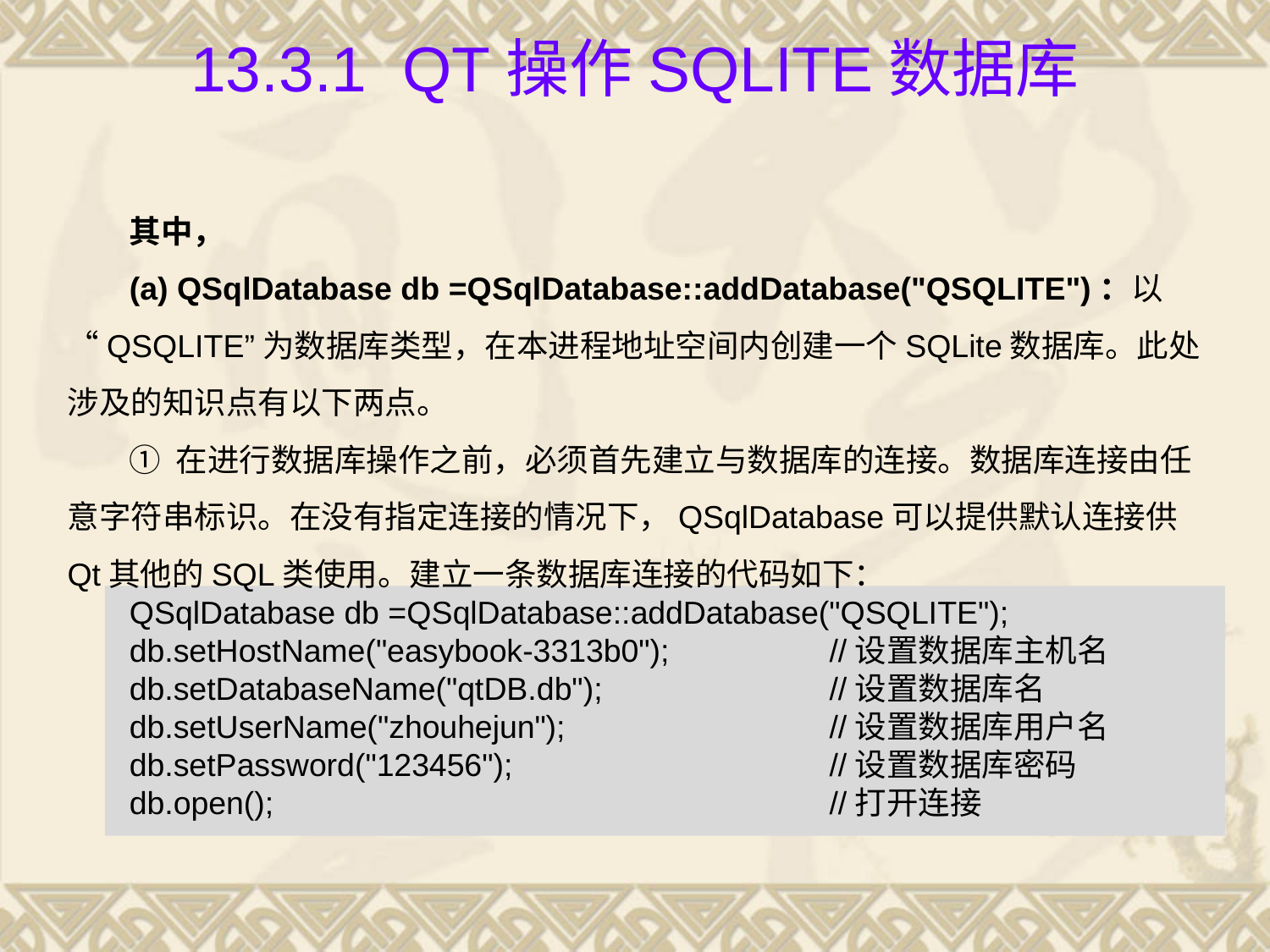

# 13.3.1  Qt操作SQLite数据库
其中，
(a) QSqlDatabase db =QSqlDatabase::addDatabase("QSQLITE")：以“QSQLITE”为数据库类型，在本进程地址空间内创建一个SQLite数据库。此处涉及的知识点有以下两点。
① 在进行数据库操作之前，必须首先建立与数据库的连接。数据库连接由任意字符串标识。在没有指定连接的情况下，QSqlDatabase可以提供默认连接供Qt其他的SQL类使用。建立一条数据库连接的代码如下：
QSqlDatabase db =QSqlDatabase::addDatabase("QSQLITE");
db.setHostName("easybook-3313b0");		//设置数据库主机名
db.setDatabaseName("qtDB.db");		//设置数据库名
db.setUserName("zhouhejun");			//设置数据库用户名
db.setPassword("123456");			//设置数据库密码
db.open();					//打开连接